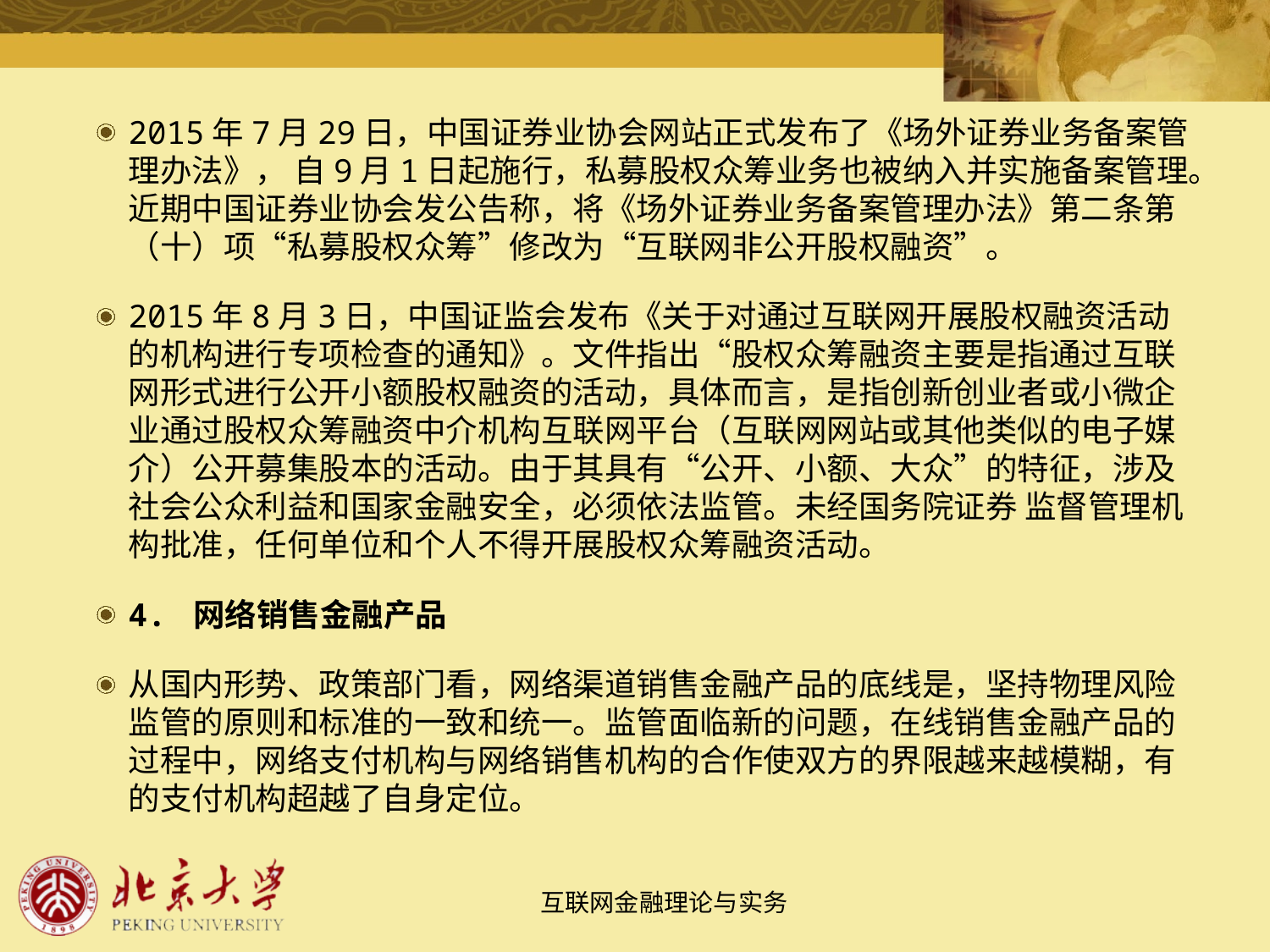

2015年7月29日，中国证券业协会网站正式发布了《场外证券业务备案管理办法》， 自9月1日起施行，私募股权众筹业务也被纳入并实施备案管理。近期中国证券业协会发公告称，将《场外证券业务备案管理办法》第二条第（十）项“私募股权众筹”修改为“互联网非公开股权融资”。
2015年8月3日，中国证监会发布《关于对通过互联网开展股权融资活动的机构进行专项检查的通知》。文件指出“股权众筹融资主要是指通过互联网形式进行公开小额股权融资的活动，具体而言，是指创新创业者或小微企业通过股权众筹融资中介机构互联网平台（互联网网站或其他类似的电子媒介）公开募集股本的活动。由于其具有“公开、小额、大众”的特征，涉及社会公众利益和国家金融安全，必须依法监管。未经国务院证券 监督管理机构批准，任何单位和个人不得开展股权众筹融资活动。
4. 网络销售金融产品
从国内形势、政策部门看，网络渠道销售金融产品的底线是，坚持物理风险监管的原则和标准的一致和统一。监管面临新的问题，在线销售金融产品的过程中，网络支付机构与网络销售机构的合作使双方的界限越来越模糊，有的支付机构超越了自身定位。